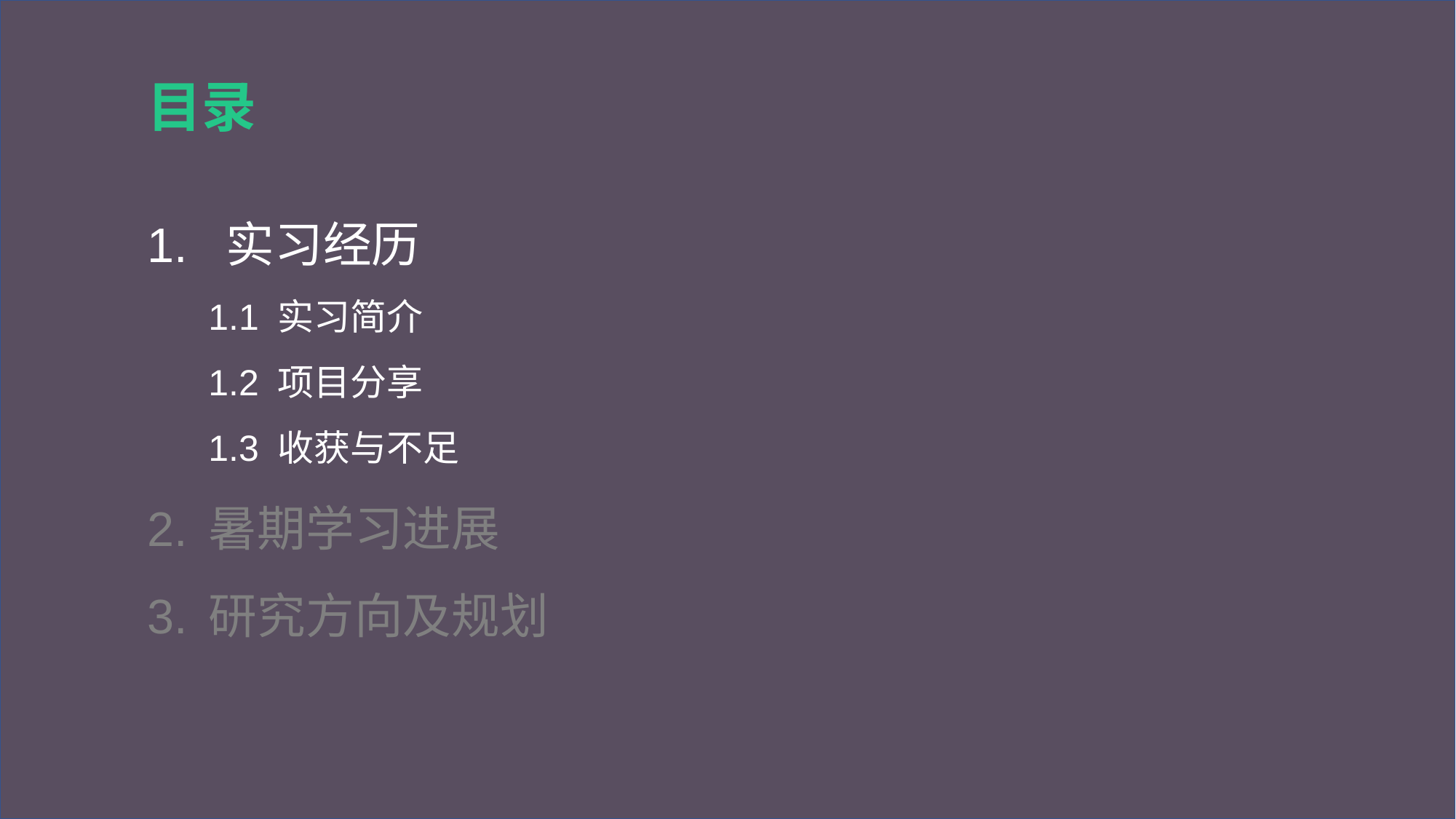

目录
1.  实习经历
      1.1 实习简介
      1.2 项目分享
      1.3 收获与不足
暑期学习进展
研究方向及规划